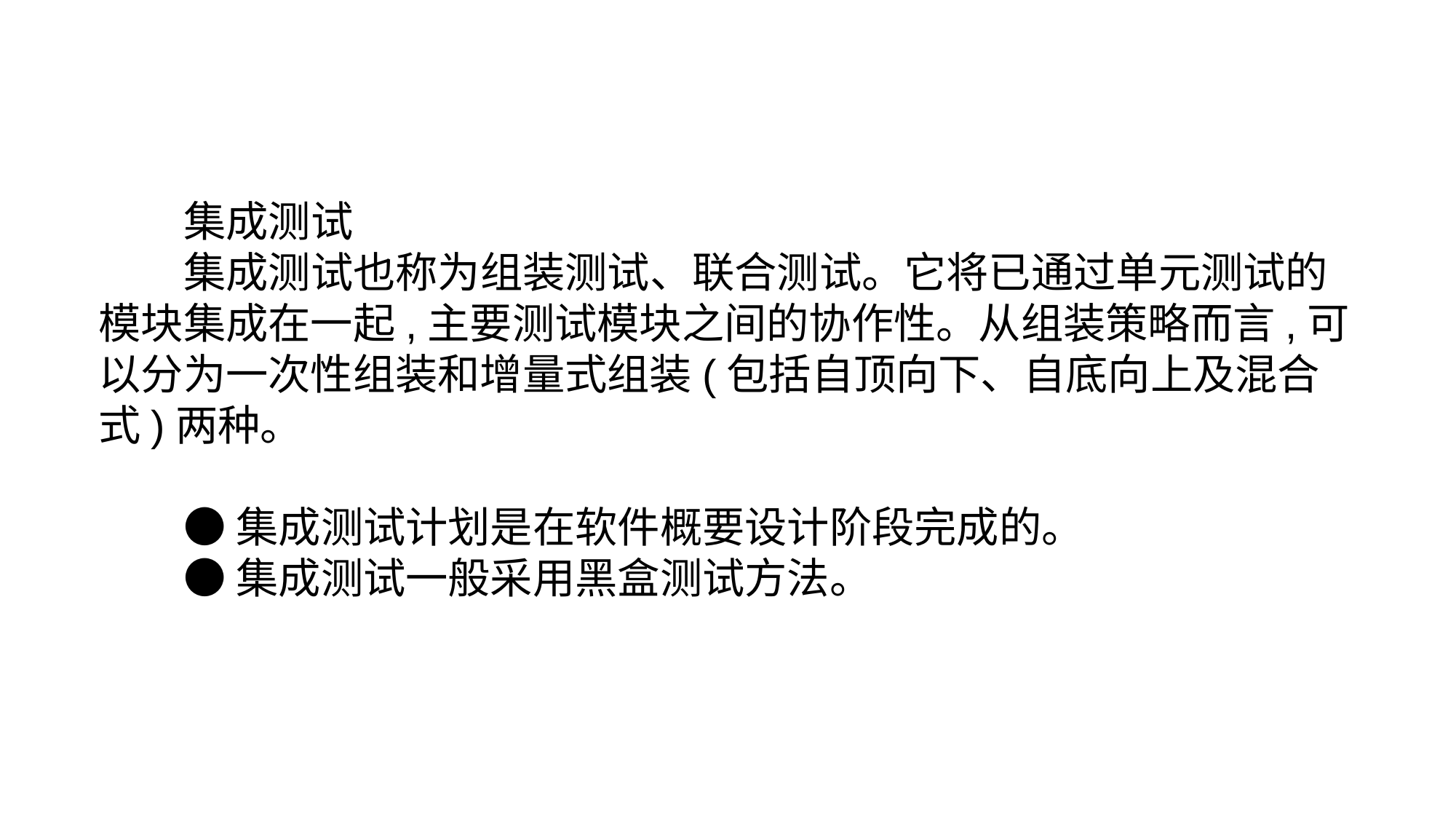

集成测试
集成测试也称为组装测试、联合测试。它将已通过单元测试的模块集成在一起,主要测试模块之间的协作性。从组装策略而言,可以分为一次性组装和增量式组装(包括自顶向下、自底向上及混合式)两种。

●集成测试计划是在软件概要设计阶段完成的。
●集成测试一般采用黑盒测试方法。